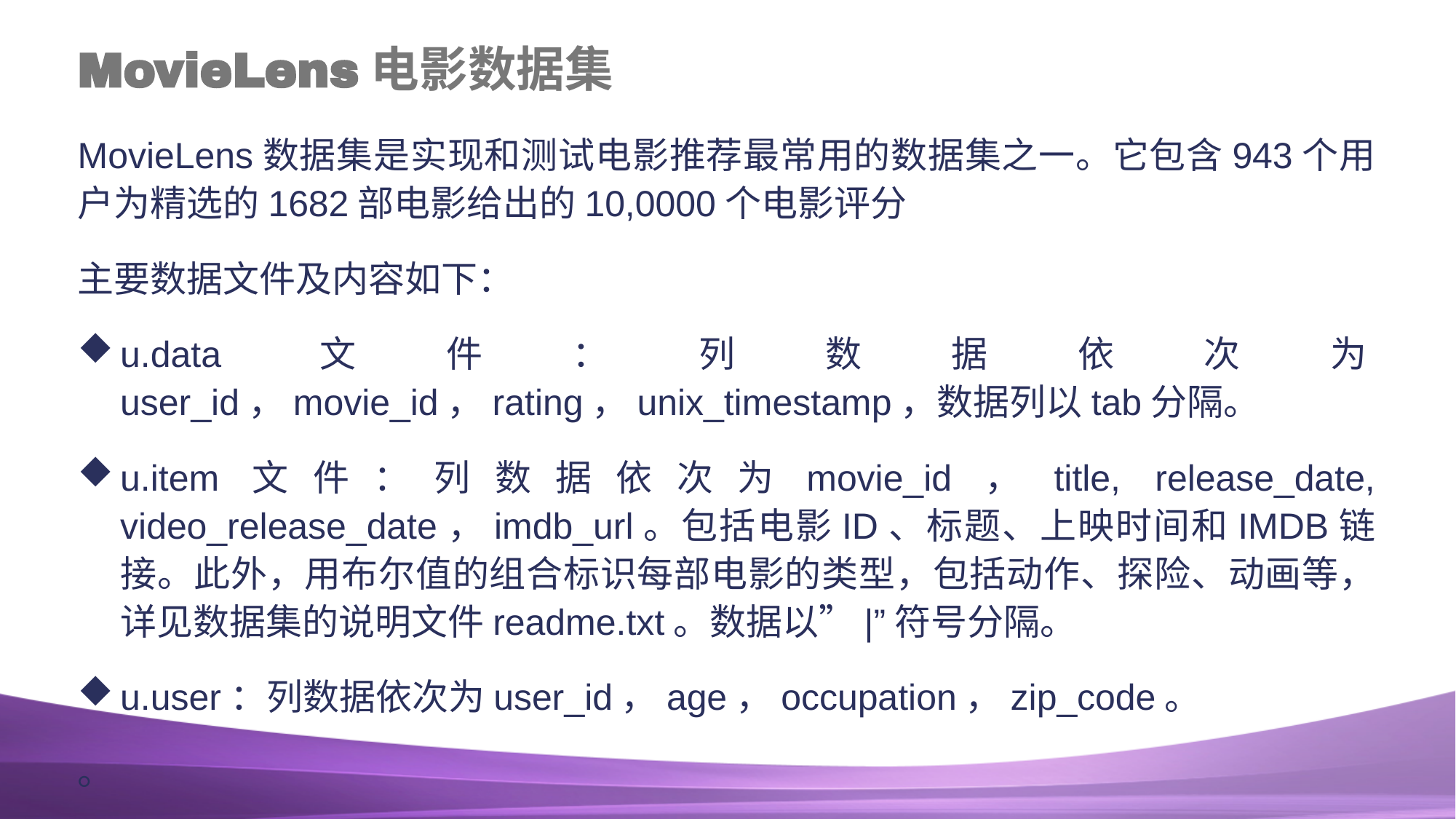

# MovieLens电影数据集
MovieLens数据集是实现和测试电影推荐最常用的数据集之一。它包含943个用户为精选的1682部电影给出的10,0000个电影评分
主要数据文件及内容如下：
u.data文件：列数据依次为user_id，movie_id，rating，unix_timestamp，数据列以tab分隔。
u.item文件：列数据依次为movie_id，title, release_date, video_release_date，imdb_url。包括电影ID、标题、上映时间和IMDB链接。此外，用布尔值的组合标识每部电影的类型，包括动作、探险、动画等，详见数据集的说明文件readme.txt。数据以”|”符号分隔。
u.user：列数据依次为user_id，age，occupation，zip_code。
。